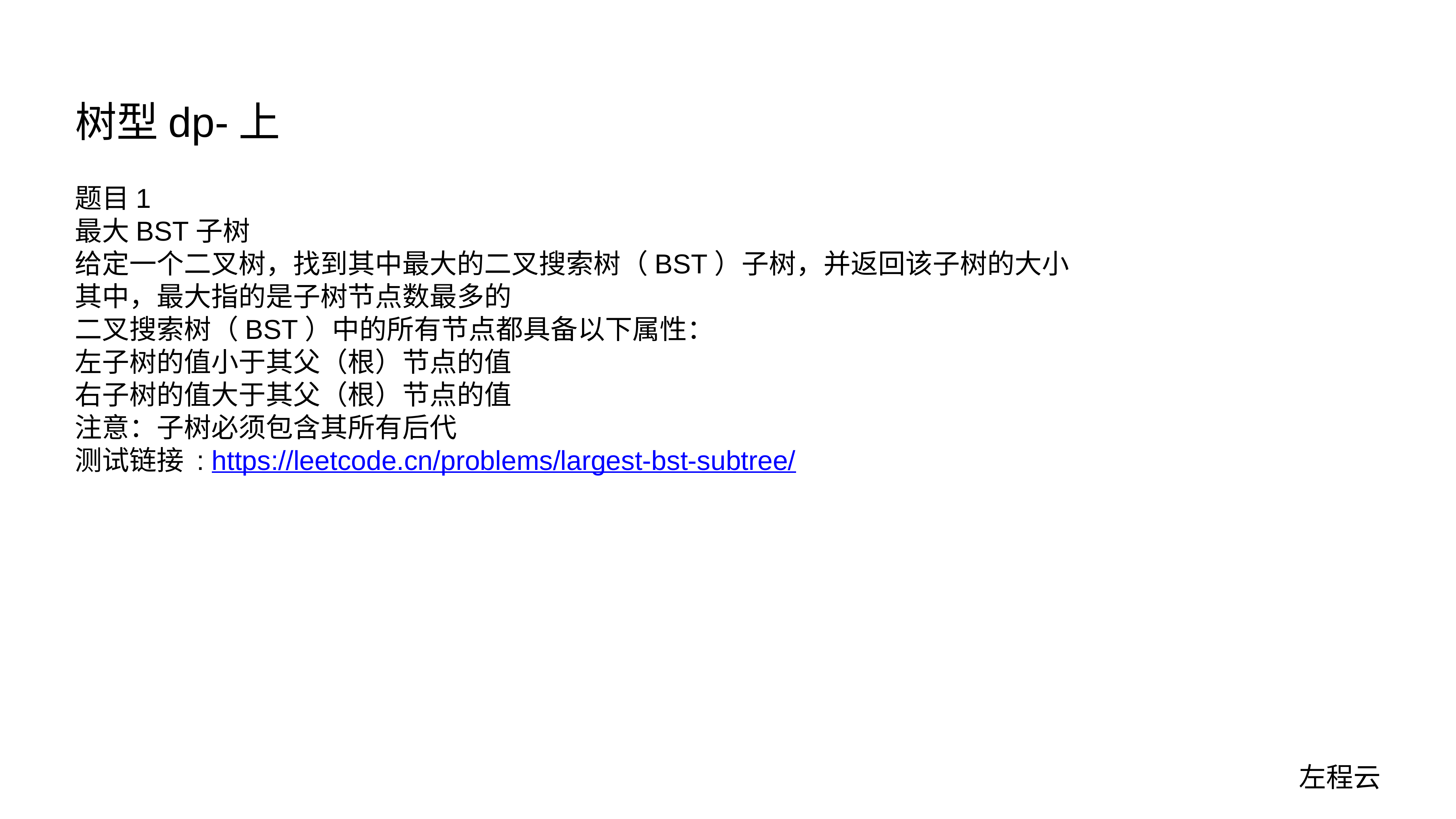

# 树型dp-上
题目1
最大BST子树
给定一个二叉树，找到其中最大的二叉搜索树（BST）子树，并返回该子树的大小
其中，最大指的是子树节点数最多的
二叉搜索树（BST）中的所有节点都具备以下属性：
左子树的值小于其父（根）节点的值
右子树的值大于其父（根）节点的值
注意：子树必须包含其所有后代
测试链接 : https://leetcode.cn/problems/largest-bst-subtree/
左程云